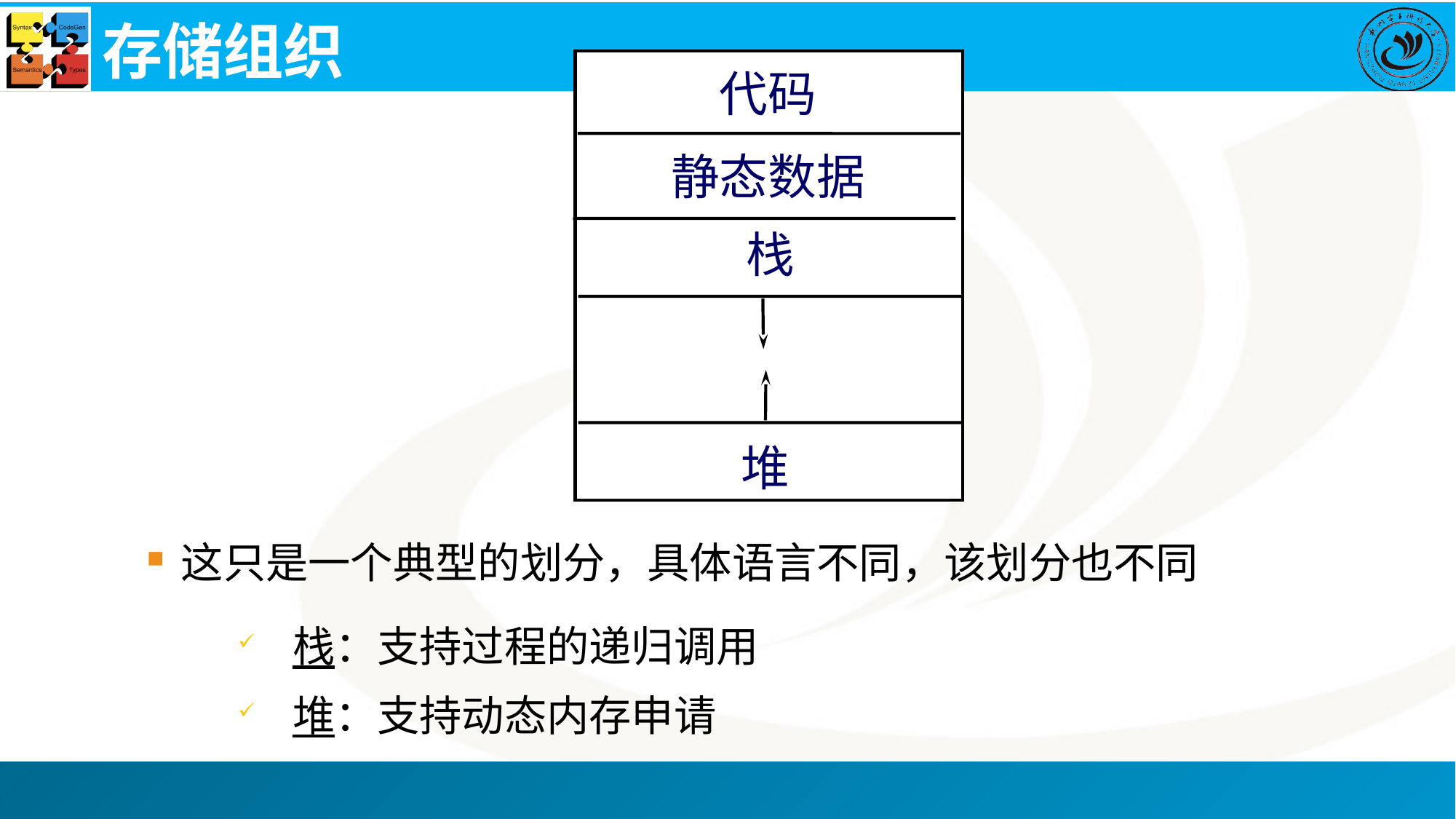

# 存储组织

代码

静态数据
栈

堆
这只是一个典型的划分，具体语言不同，该划分也不同
栈：支持过程的递归调用
堆：支持动态内存申请
18